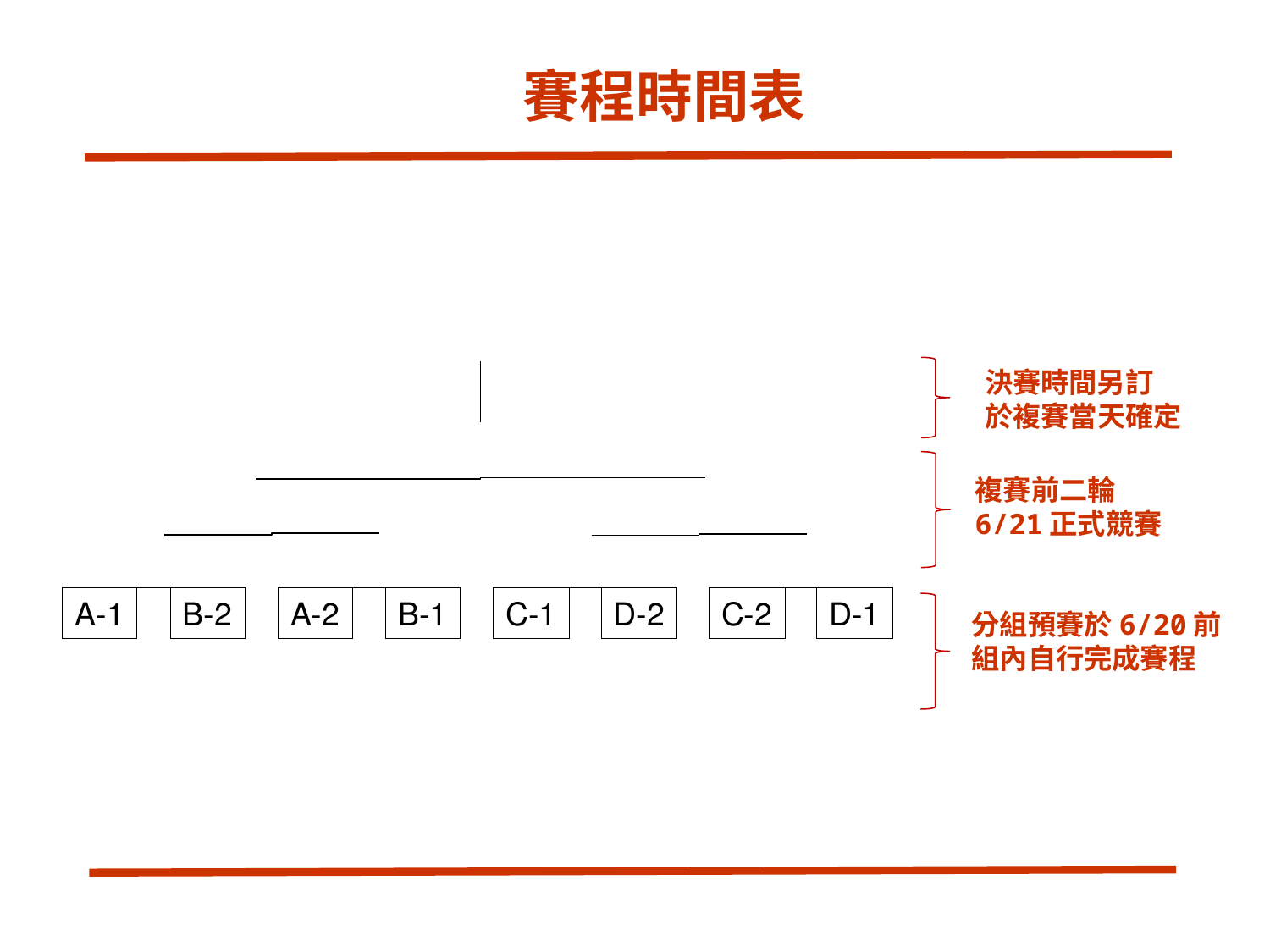

# 賽程時間表

決賽時間另訂
於複賽當天確定

複賽前二輪
6/21正式競賽
A-1
B-2
A-2
B-1
C-1
D-2
C-2
D-1

分組預賽於6/20前
組內自行完成賽程